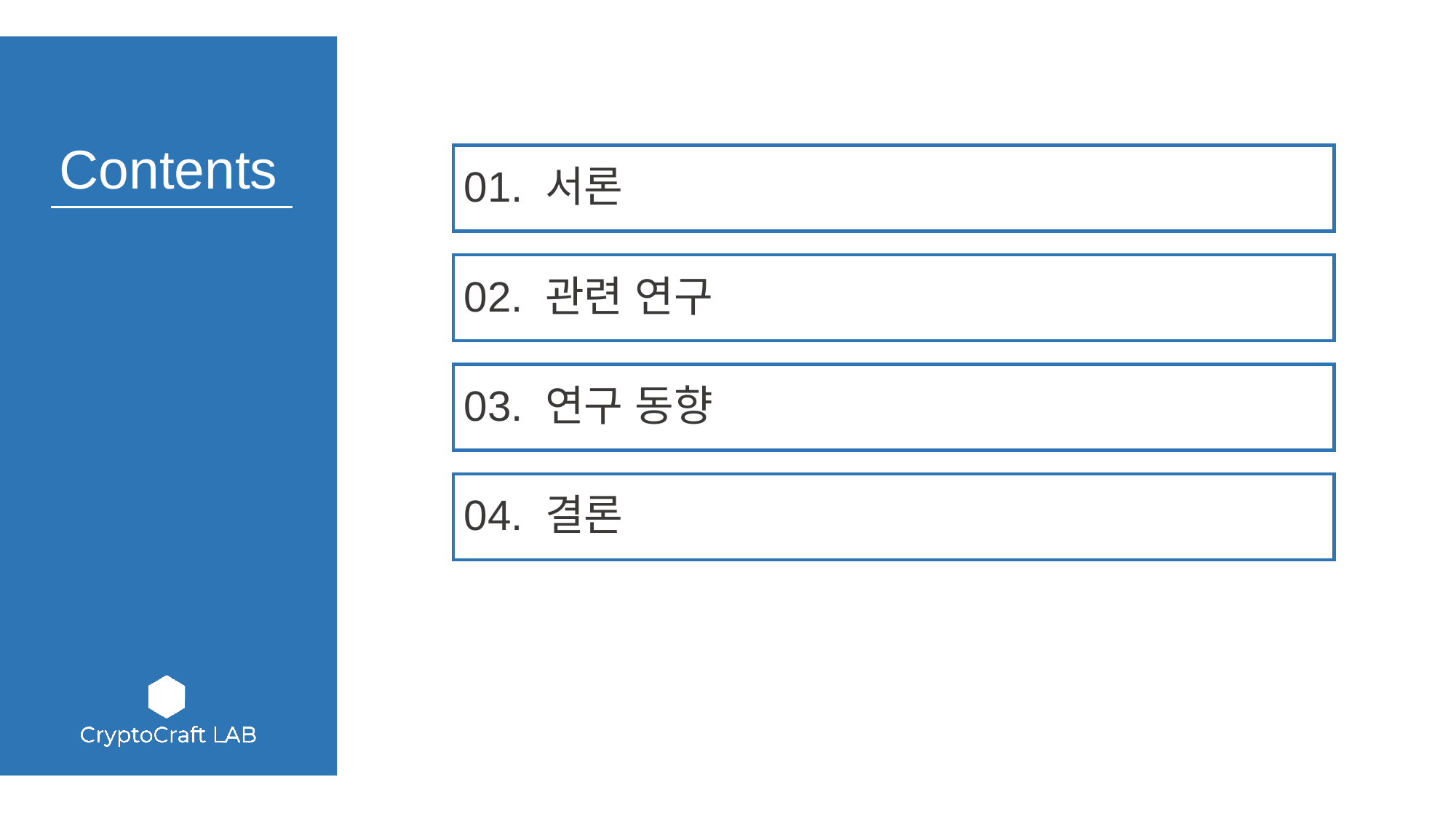

01. 서론
02. 관련 연구
03. 연구 동향
04. 결론